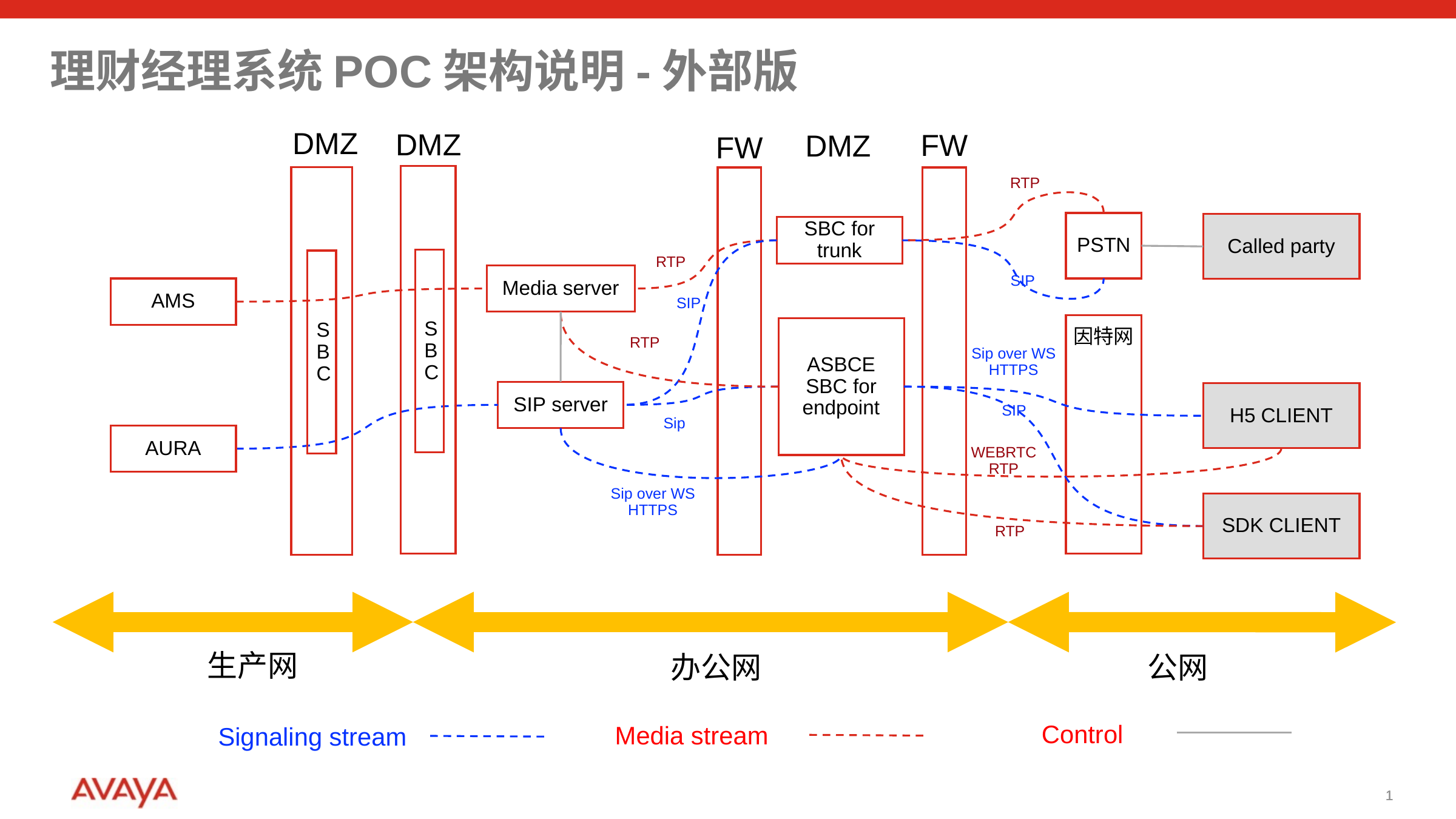

理财经理系统POC架构说明-外部版
DMZ
DMZ
FW
DMZ
FW

RTP
PSTN
Called party
SBC for trunk
SBC
RTP
SBC
Media server
SIP
AMS
SIP

ASBCE
SBC for endpoint
因特网
RTP
Sip over WS
HTTPS
SIP server
H5 CLIENT
SIP
Sip
AURA
WEBRTC RTP
Sip over WS
HTTPS
SDK CLIENT
RTP
生产网
办公网
公网
Control
Media stream
Signaling stream